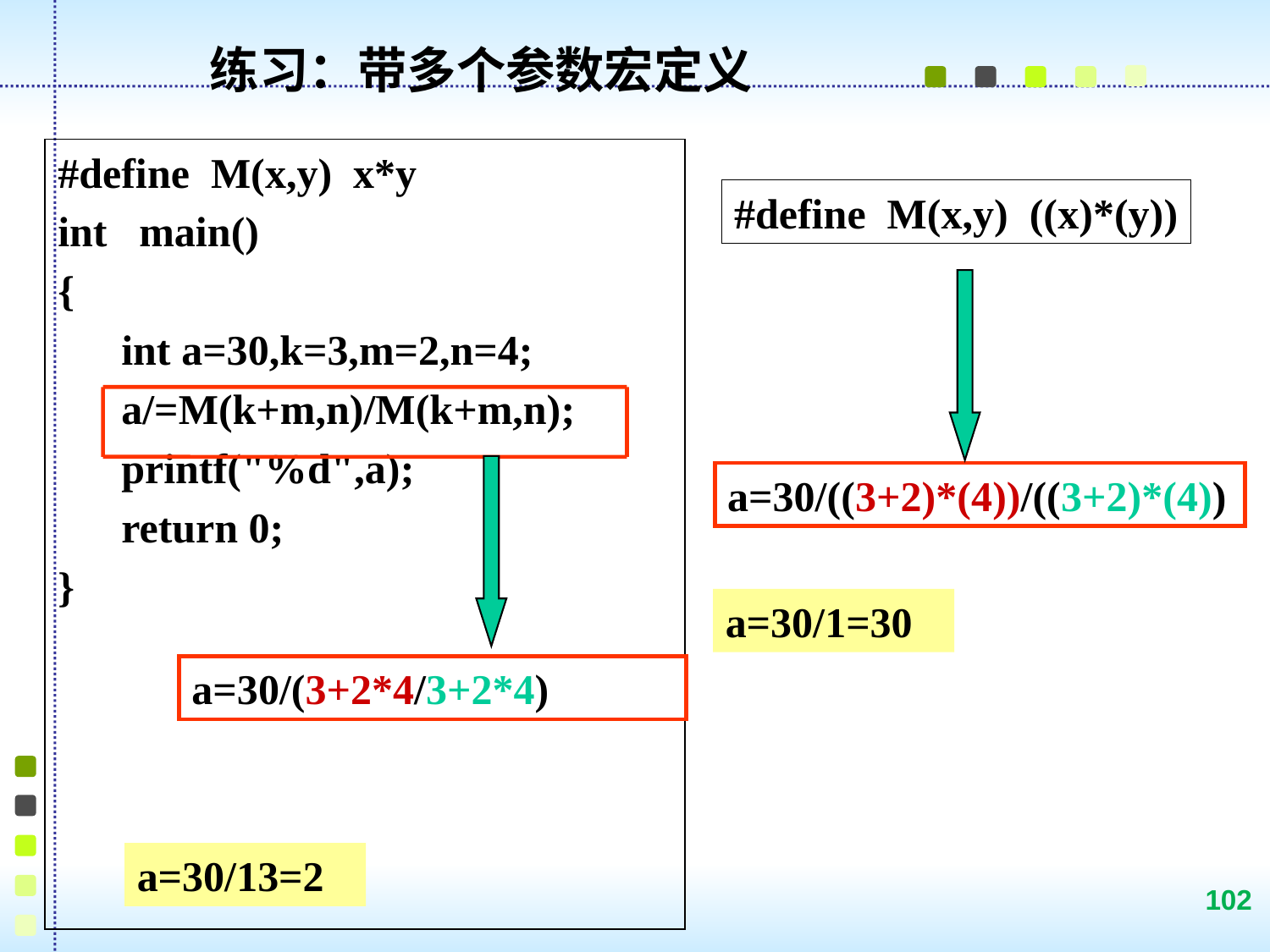

练习：带多个参数宏定义
#define  M(x,y)  x*y
int   main()
{
      int a=30,k=3,m=2,n=4;
      a/=M(k+m,n)/M(k+m,n);
      printf("%d",a);
      return 0;
}
#define  M(x,y)  ((x)*(y))

a=30/(3+2*4/3+2*4)
a=30/((3+2)*(4))/((3+2)*(4))
a=30/1=30
a=30/13=2
102